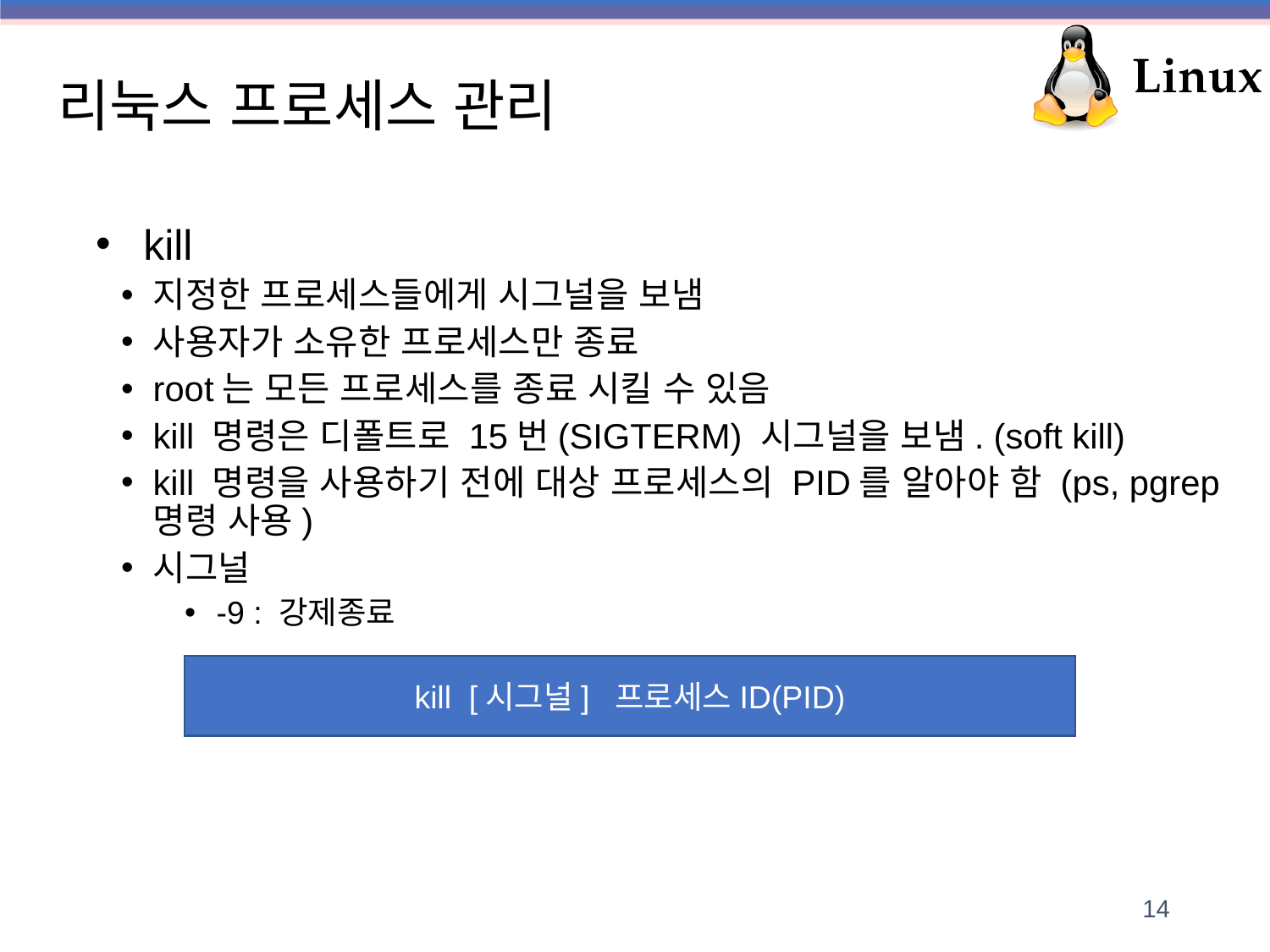

# 리눅스 프로세스 관리
kill
지정한 프로세스들에게 시그널을 보냄
사용자가 소유한 프로세스만 종료
root는 모든 프로세스를 종료 시킬 수 있음
kill 명령은 디폴트로 15번(SIGTERM) 시그널을 보냄. (soft kill)
kill 명령을 사용하기 전에 대상 프로세스의 PID를 알아야 함 (ps, pgrep 명령 사용)
시그널
-9 : 강제종료

kill  [시그널]  프로세스ID(PID)
14